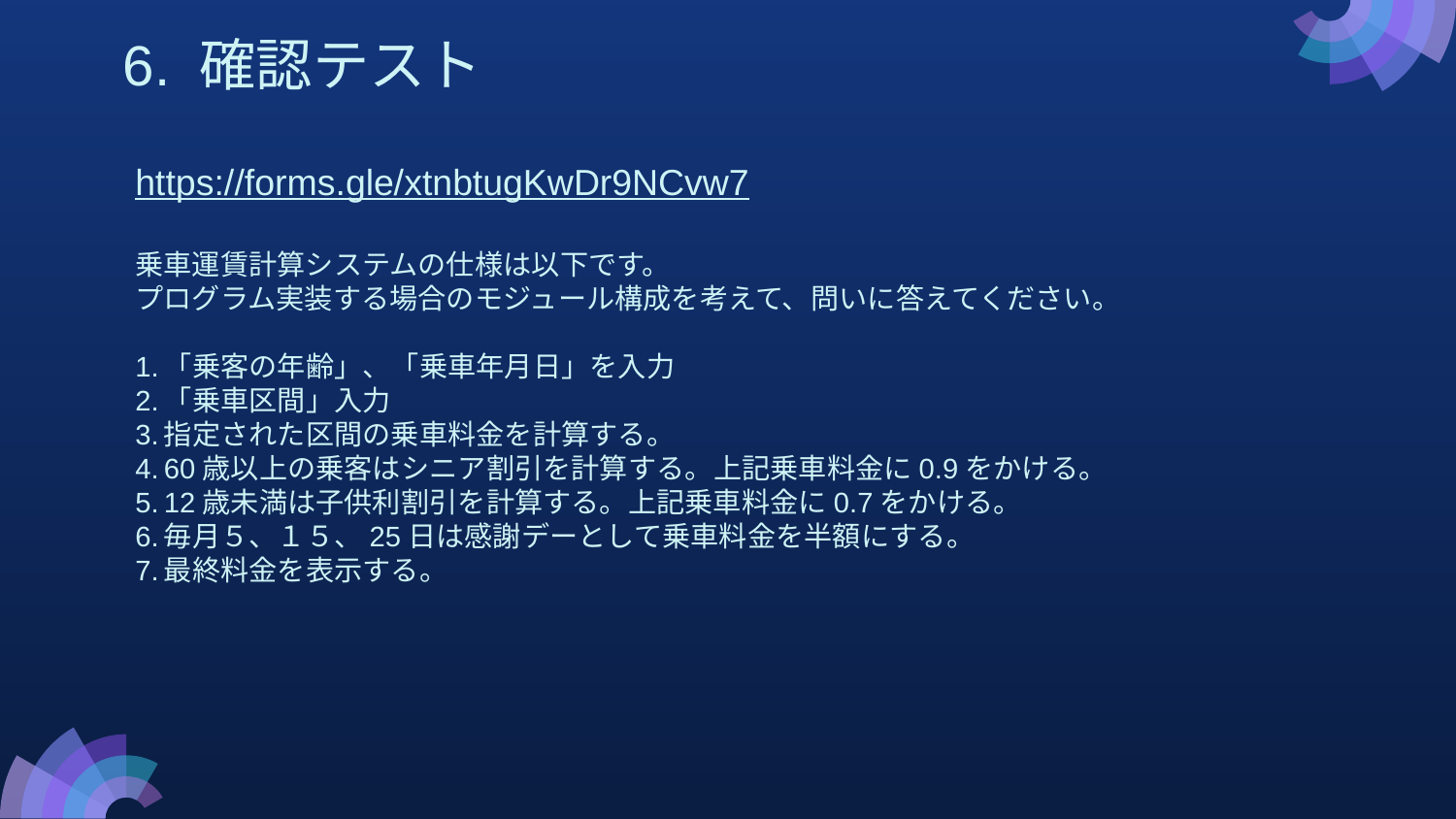

# 6. 確認テスト
https://forms.gle/xtnbtugKwDr9NCvw7

乗車運賃計算システムの仕様は以下です。
プログラム実装する場合のモジュール構成を考えて、問いに答えてください。

「乗客の年齢」、「乗車年月日」を入力
「乗車区間」入力
指定された区間の乗車料金を計算する。
60歳以上の乗客はシニア割引を計算する。上記乗車料金に0.9をかける。
12歳未満は子供利割引を計算する。上記乗車料金に0.7をかける。
毎月５、１５、25日は感謝デーとして乗車料金を半額にする。
最終料金を表示する。